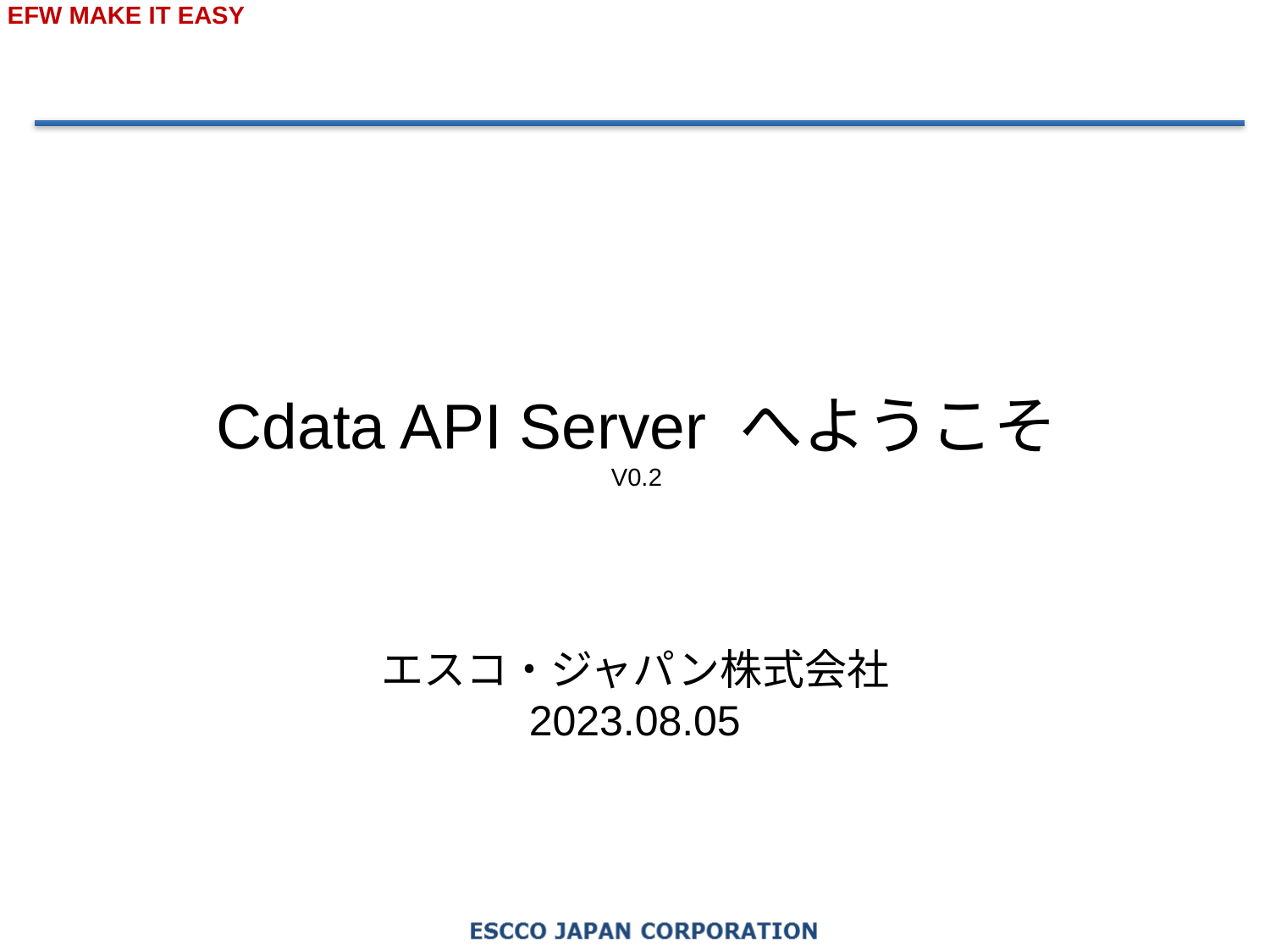

Cdata API Server へようこそ
V0.2
エスコ・ジャパン株式会社
2023.08.05